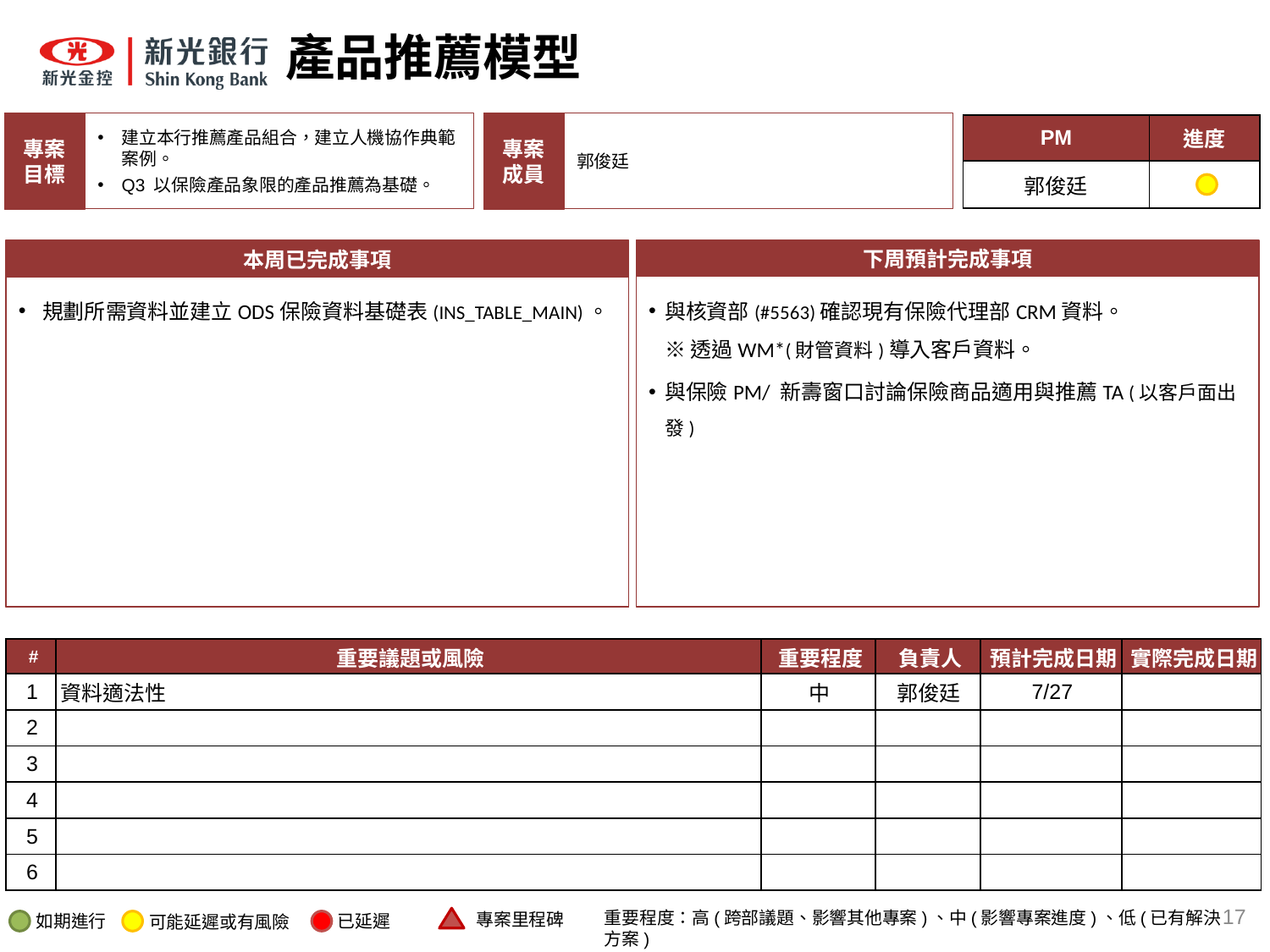

# 產品推薦模型
專案
成員
郭俊廷
專案
目標
建立本行推薦產品組合，建立人機協作典範案例。
Q3 以保險產品象限的產品推薦為基礎。
| PM | 進度 |
| --- | --- |
| 郭俊廷 |  |

本周已完成事項

下周預計完成事項
與核資部(#5563)確認現有保險代理部CRM資料。
※ 透過WM*(財管資料)導入客戶資料。
與保險PM/ 新壽窗口討論保險商品適用與推薦TA (以客戶面出發)

規劃所需資料並建立ODS保險資料基礎表(INS_TABLE_MAIN)。

| # | 重要議題或風險 | 重要程度 | 負責人 | 預計完成日期 | 實際完成日期 |
| --- | --- | --- | --- | --- | --- |
| 1 | 資料適法性 | 中 | 郭俊廷 | 7/27 |  |
| 2 |  |  |  |  |  |
| 3 |  |  |  |  |  |
| 4 |  |  |  |  |  |
| 5 |  |  |  |  |  |
| 6 |  |  |  |  |  |
17
重要程度：高(跨部議題、影響其他專案)、中(影響專案進度)、低(已有解決方案)
專案里程碑

如期進行

已延遲

可能延遲或有風險